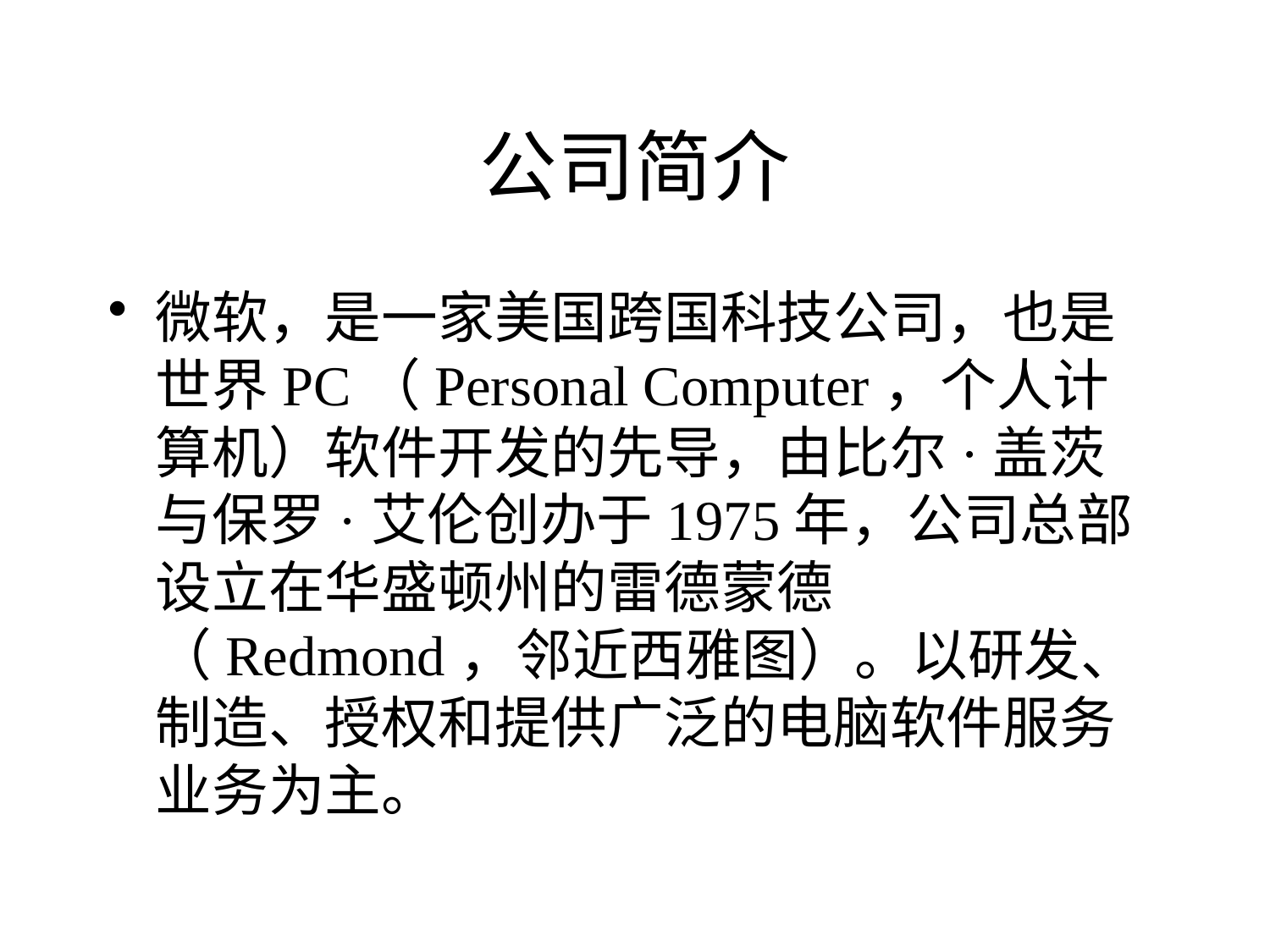

# 公司简介
微软，是一家美国跨国科技公司，也是世界PC（Personal Computer，个人计算机）软件开发的先导，由比尔·盖茨与保罗·艾伦创办于1975年，公司总部设立在华盛顿州的雷德蒙德（Redmond，邻近西雅图）。以研发、制造、授权和提供广泛的电脑软件服务业务为主。